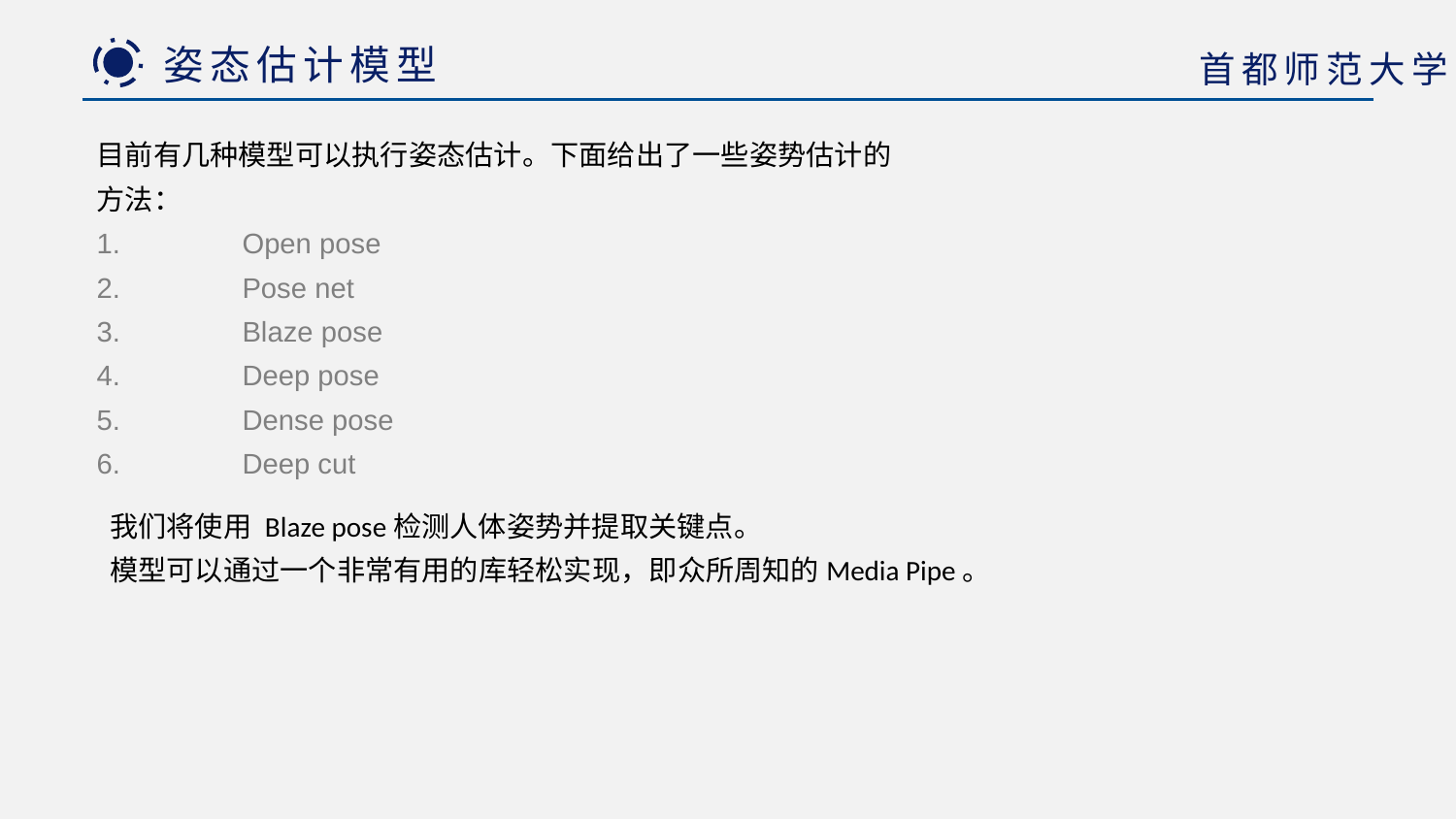

姿态估计模型

首都师范大学
目前有几种模型可以执行姿态估计。下面给出了一些姿势估计的方法：
1.	Open pose
2.	Pose net
3.	Blaze pose
4.	Deep pose
5.	Dense pose
6.	Deep cut
我们将使用 Blaze pose检测人体姿势并提取关键点。
模型可以通过一个非常有用的库轻松实现，即众所周知的Media Pipe。